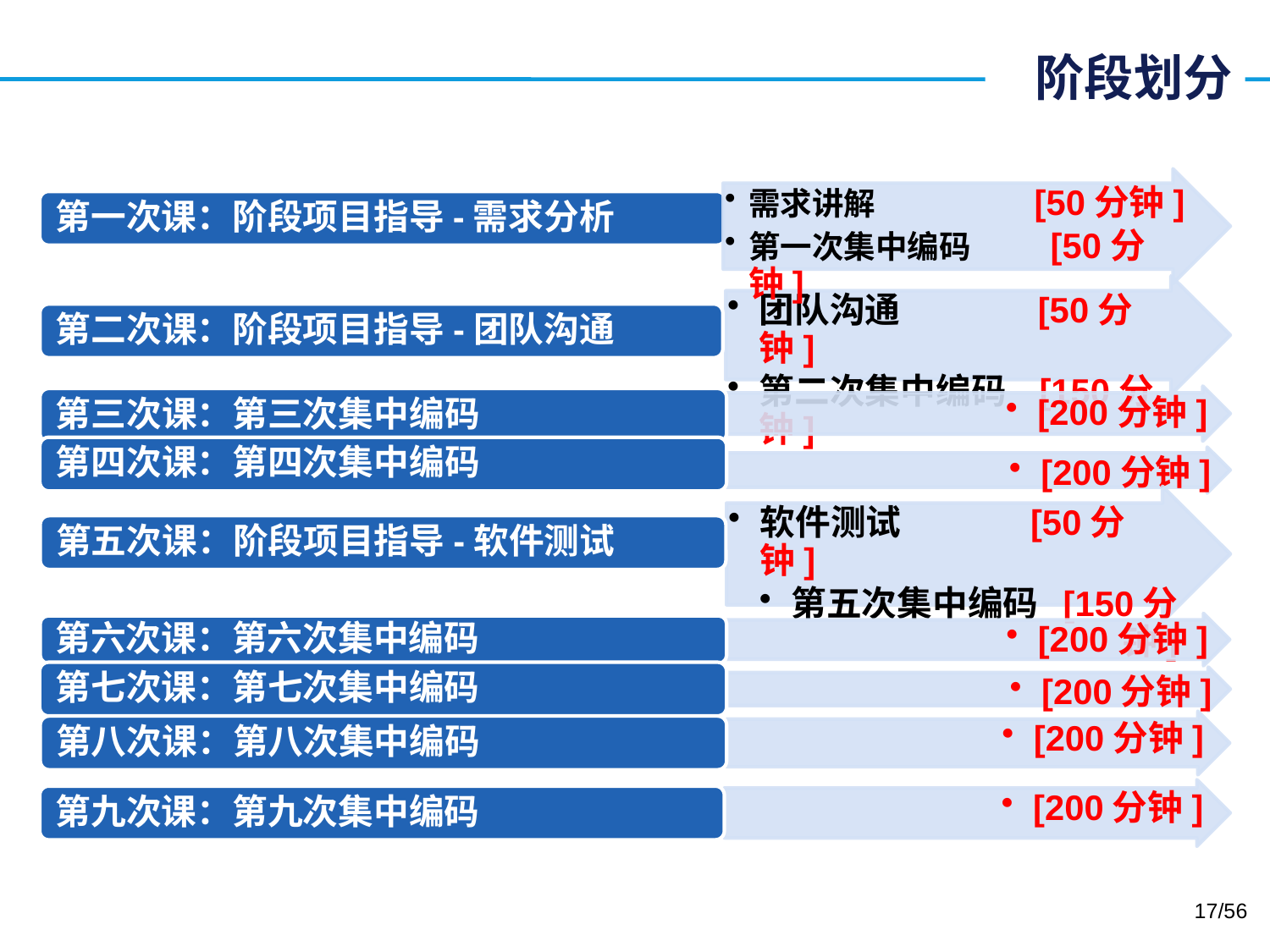

# 阶段划分
团队沟通                [50分钟]
第二次集中编码   [150分钟]
第一次课：阶段项目指导-需求分析
需求讲解                     [50分钟]
第一次集中编码          [50分钟]
第二次课：阶段项目指导-团队沟通
[200分钟]
第三次课：第三次集中编码
[200分钟]
第四次课：第四次集中编码
软件测试               [50分钟]
第五次集中编码  [150分钟]
第五次课：阶段项目指导-软件测试
[200分钟]
第六次课：第六次集中编码
[200分钟]
第七次课：第七次集中编码
[200分钟]
第八次课：第八次集中编码
[200分钟]
第九次课：第九次集中编码
17/56